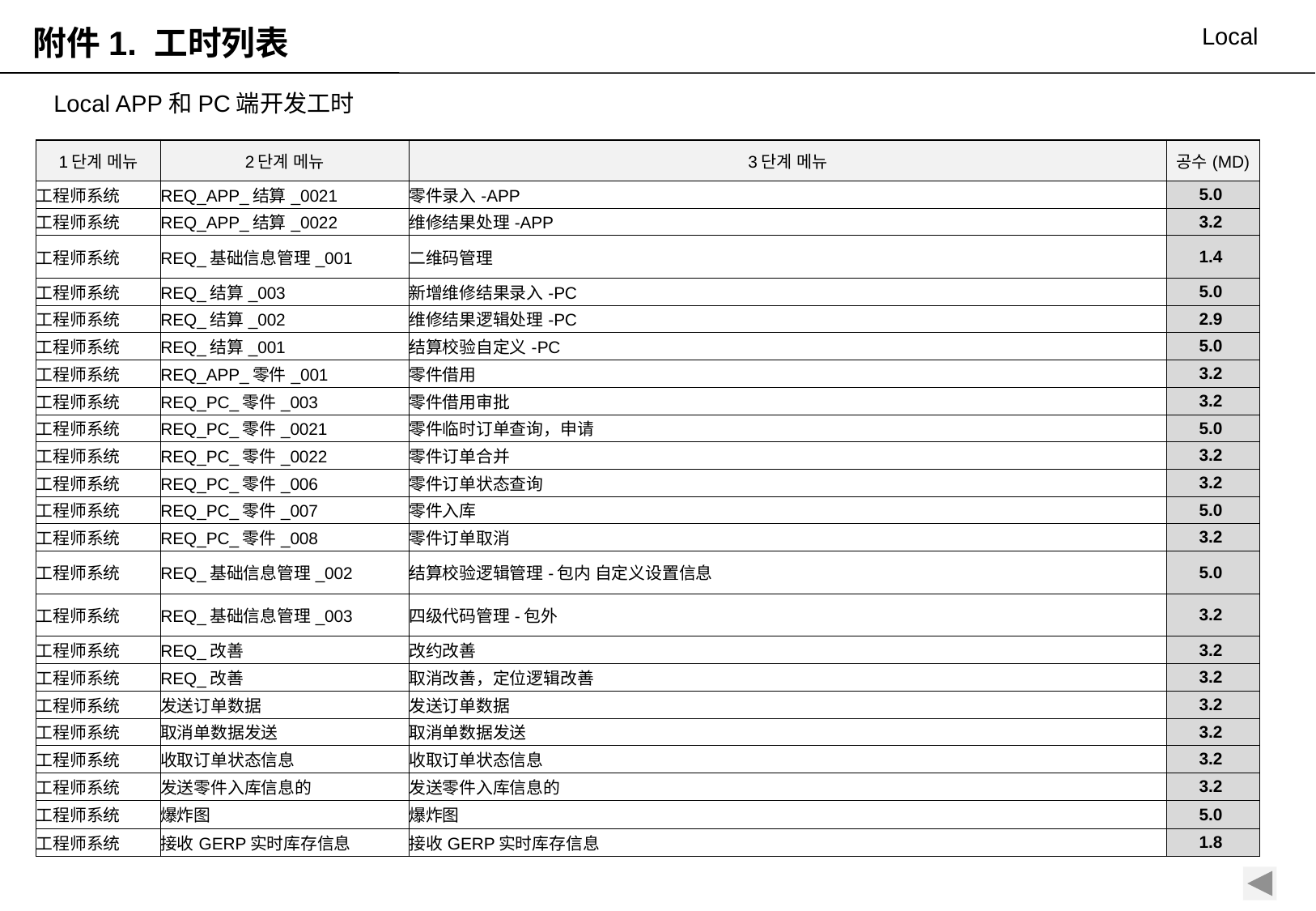

附件1. 工时列表
 Local

Local APP和PC端开发工时
| 1단계 메뉴 | 2단계 메뉴 | 3단계 메뉴 | 공수(MD) |
| --- | --- | --- | --- |
| 工程师系统 | REQ\_APP\_结算\_0021 | 零件录入-APP | 5.0 |
| 工程师系统 | REQ\_APP\_结算\_0022 | 维修结果处理-APP | 3.2 |
| 工程师系统 | REQ\_基础信息管理\_001 | 二维码管理 | 1.4 |
| 工程师系统 | REQ\_结算\_003 | 新增维修结果录入-PC | 5.0 |
| 工程师系统 | REQ\_结算\_002 | 维修结果逻辑处理-PC | 2.9 |
| 工程师系统 | REQ\_结算\_001 | 结算校验自定义-PC | 5.0 |
| 工程师系统 | REQ\_APP\_零件\_001 | 零件借用 | 3.2 |
| 工程师系统 | REQ\_PC\_零件\_003 | 零件借用审批 | 3.2 |
| 工程师系统 | REQ\_PC\_零件\_0021 | 零件临时订单查询，申请 | 5.0 |
| 工程师系统 | REQ\_PC\_零件\_0022 | 零件订单合并 | 3.2 |
| 工程师系统 | REQ\_PC\_零件\_006 | 零件订单状态查询 | 3.2 |
| 工程师系统 | REQ\_PC\_零件\_007 | 零件入库 | 5.0 |
| 工程师系统 | REQ\_PC\_零件\_008 | 零件订单取消 | 3.2 |
| 工程师系统 | REQ\_基础信息管理\_002 | 结算校验逻辑管理-包内 自定义设置信息 | 5.0 |
| 工程师系统 | REQ\_基础信息管理\_003 | 四级代码管理-包外 | 3.2 |
| 工程师系统 | REQ\_改善 | 改约改善 | 3.2 |
| 工程师系统 | REQ\_改善 | 取消改善，定位逻辑改善 | 3.2 |
| 工程师系统 | 发送订单数据 | 发送订单数据 | 3.2 |
| 工程师系统 | 取消单数据发送 | 取消单数据发送 | 3.2 |
| 工程师系统 | 收取订单状态信息 | 收取订单状态信息 | 3.2 |
| 工程师系统 | 发送零件入库信息的 | 发送零件入库信息的 | 3.2 |
| 工程师系统 | 爆炸图 | 爆炸图 | 5.0 |
| 工程师系统 | 接收GERP实时库存信息 | 接收GERP实时库存信息 | 1.8 |